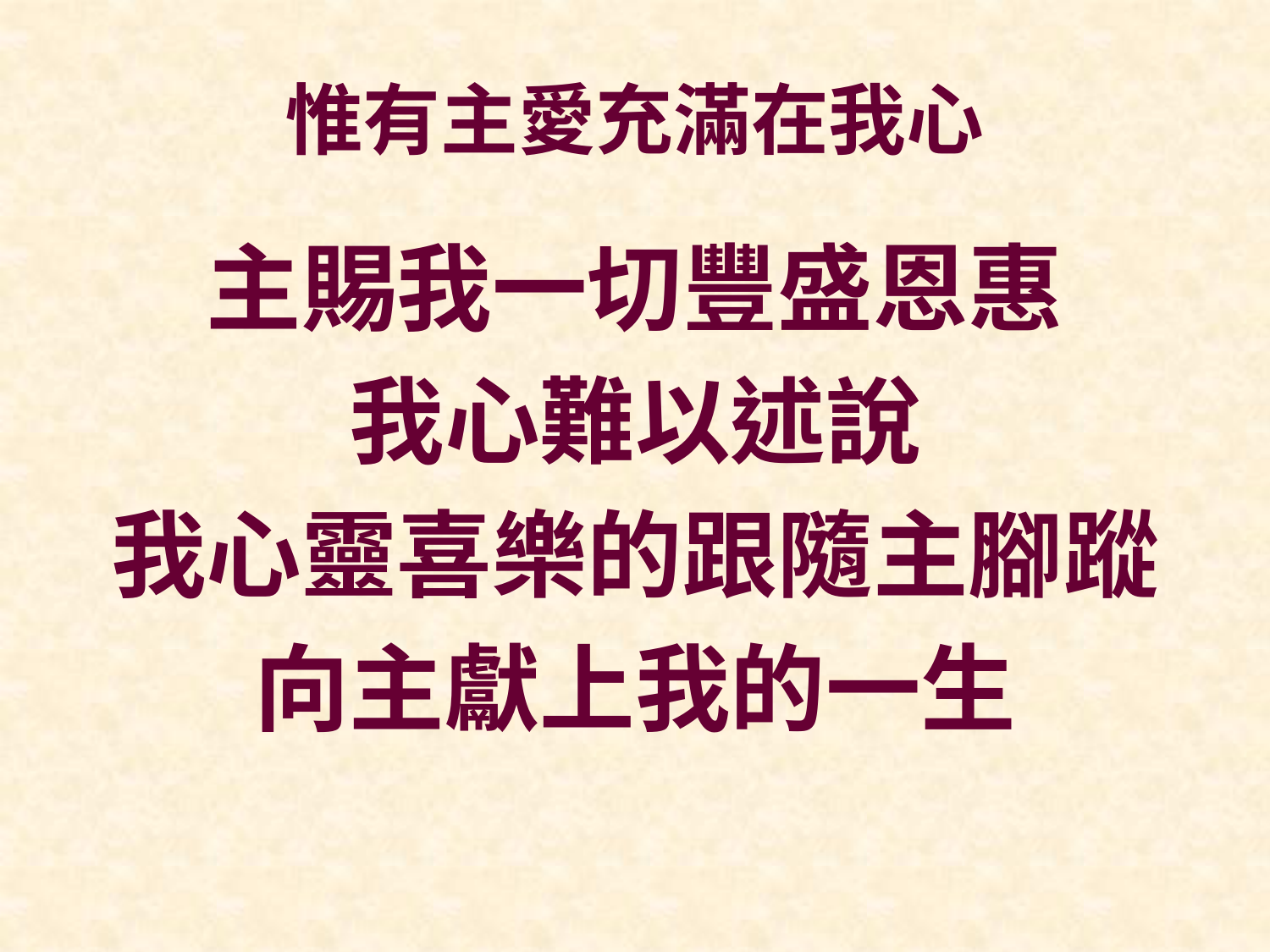

# 惟有主愛充滿在我心
主賜我一切豐盛恩惠
我心難以述說
我心靈喜樂的跟隨主腳蹤
向主獻上我的一生